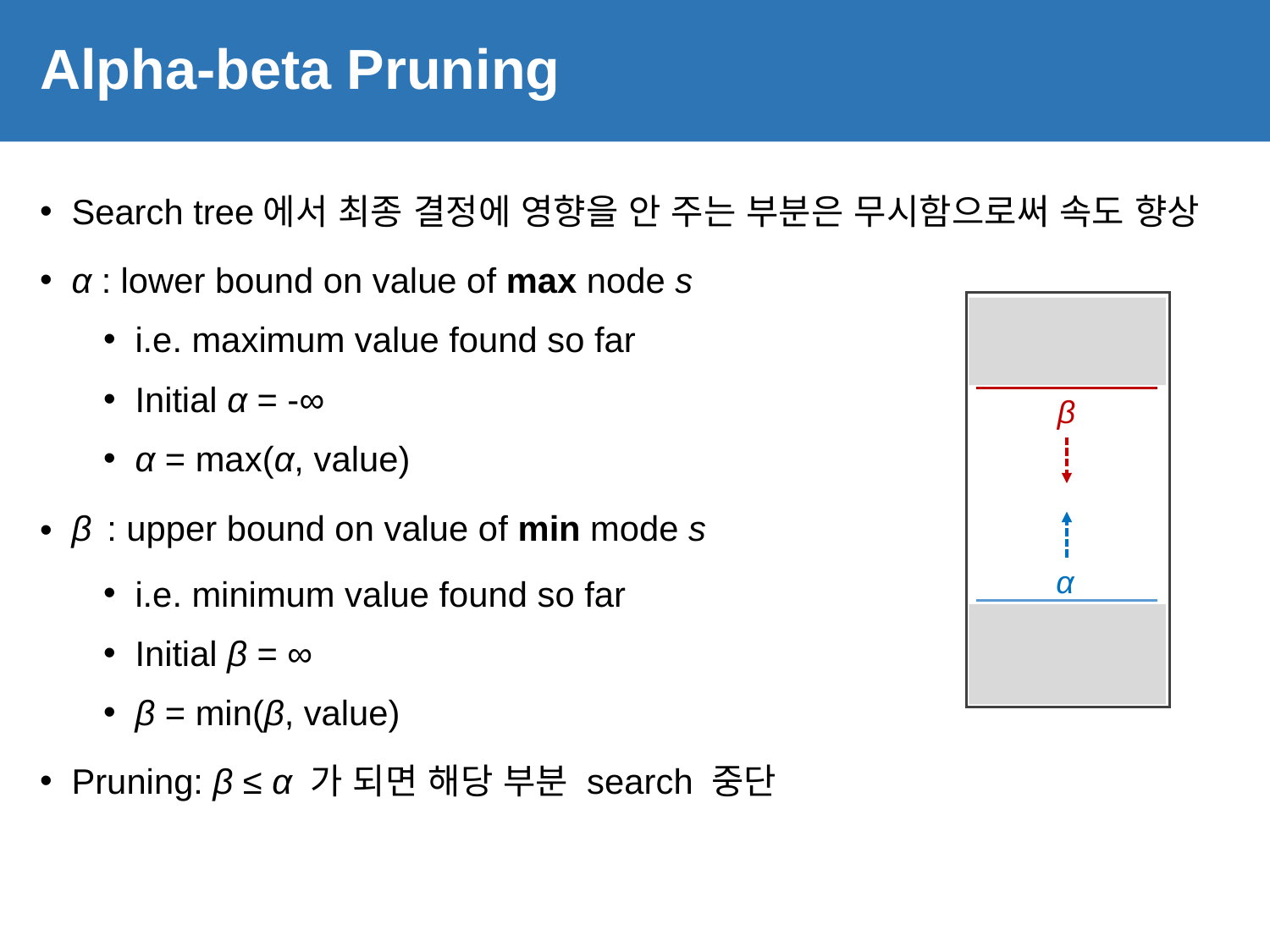

# Alpha-beta Pruning
24
Search tree에서 최종 결정에 영향을 안 주는 부분은 무시함으로써 속도 향상
α : lower bound on value of max node s
i.e. maximum value found so far
Initial α = -∞
α = max(α, value)
β  : upper bound on value of min mode s
i.e. minimum value found so far
Initial β = ∞
β = min(β, value)
Pruning: β ≤ α 가 되면 해당 부분 search 중단

β
α